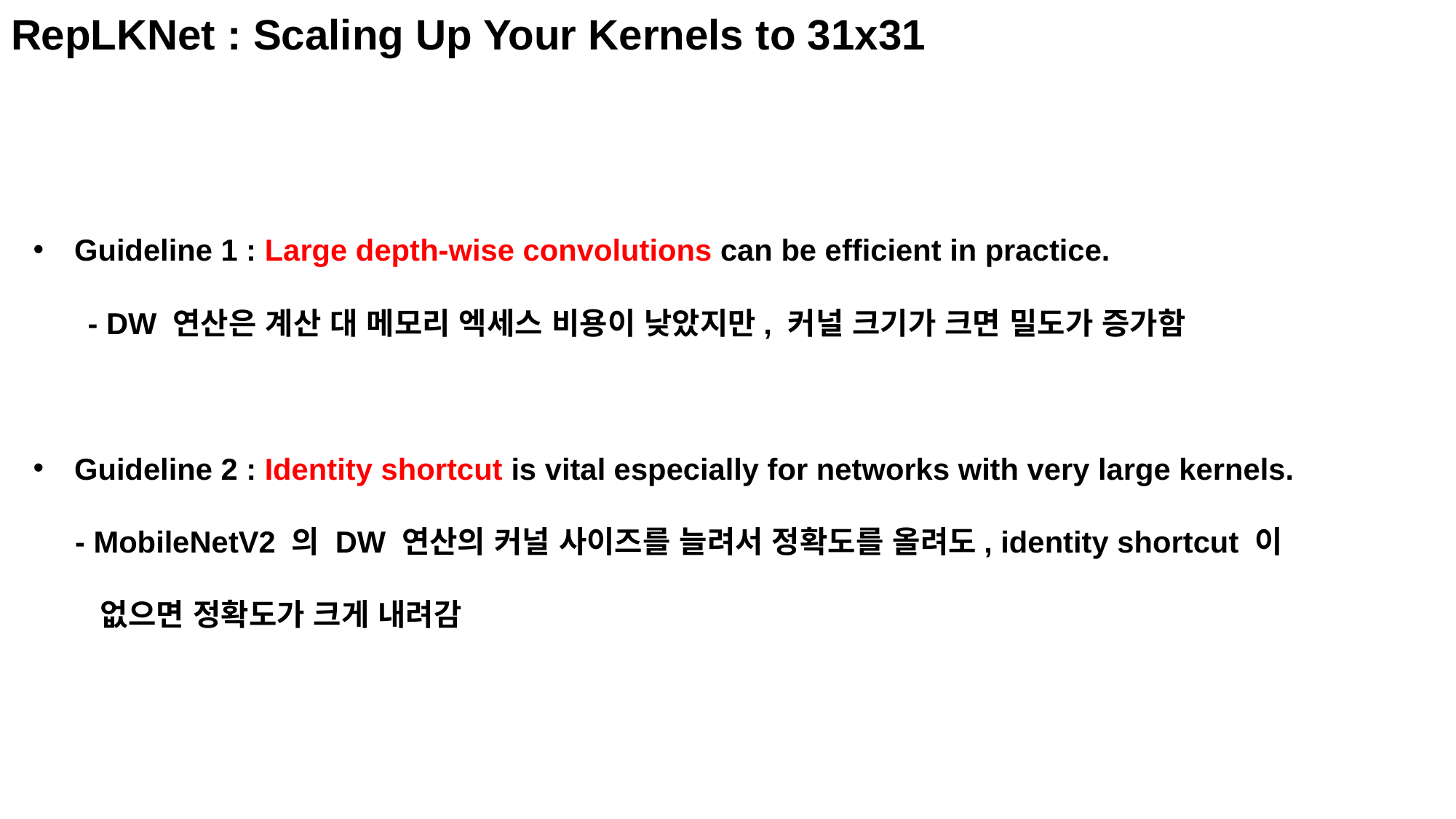

# RepLKNet : Scaling Up Your Kernels to 31x31
Guideline 1 : Large depth-wise convolutions can be efficient in practice.
- DW 연산은 계산 대 메모리 엑세스 비용이 낮았지만, 커널 크기가 크면 밀도가 증가함

Guideline 2 : Identity shortcut is vital especially for networks with very large kernels.
     - MobileNetV2 의 DW 연산의 커널 사이즈를 늘려서 정확도를 올려도, identity shortcut 이
       없으면 정확도가 크게 내려감